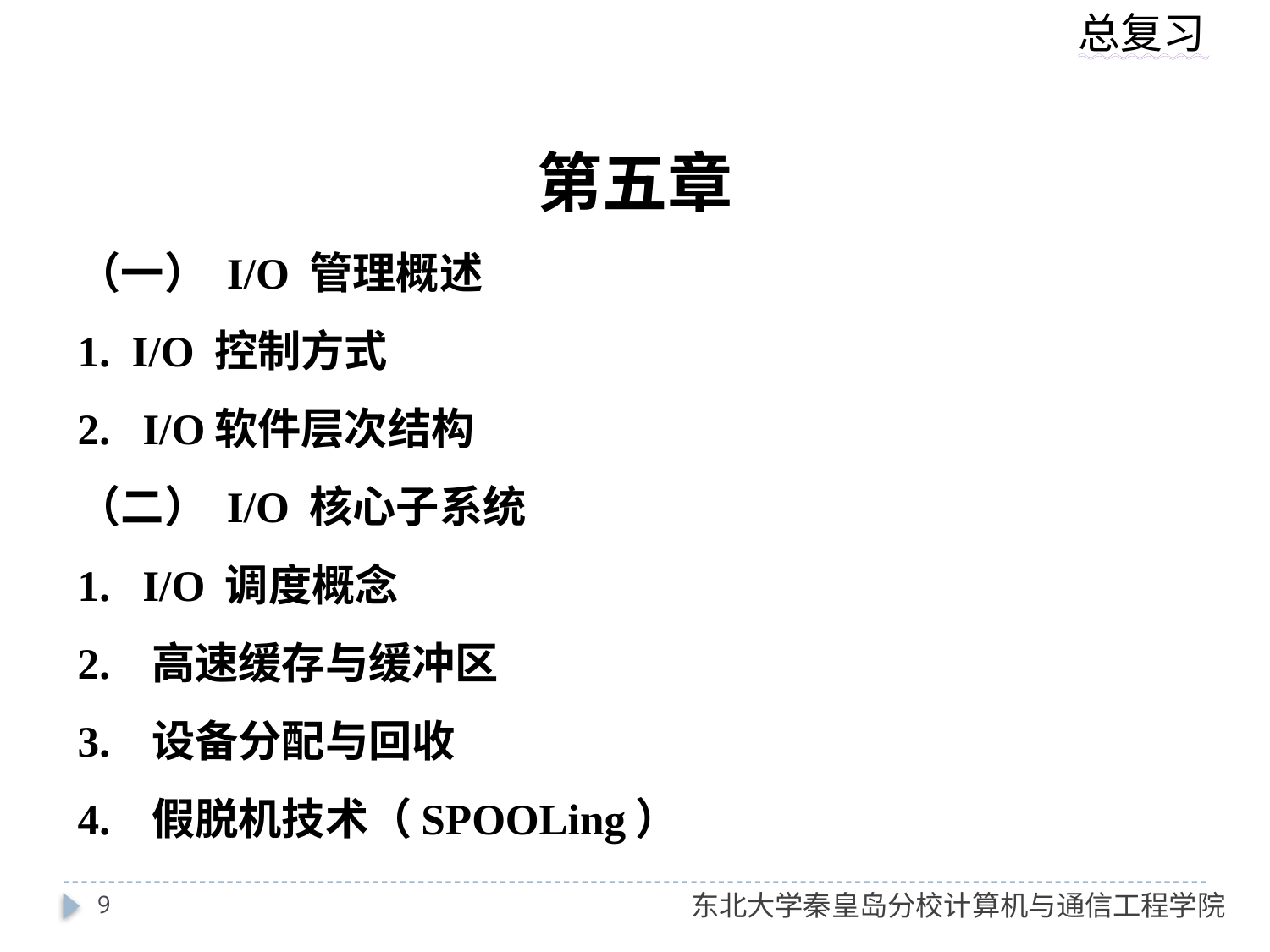

第五章
（一） I/O 管理概述
1.  I/O 控制方式 
2.   I/O软件层次结构
（二） I/O 核心子系统
1.   I/O 调度概念
2.   高速缓存与缓冲区
3.   设备分配与回收
4.   假脱机技术（SPOOLing）
9